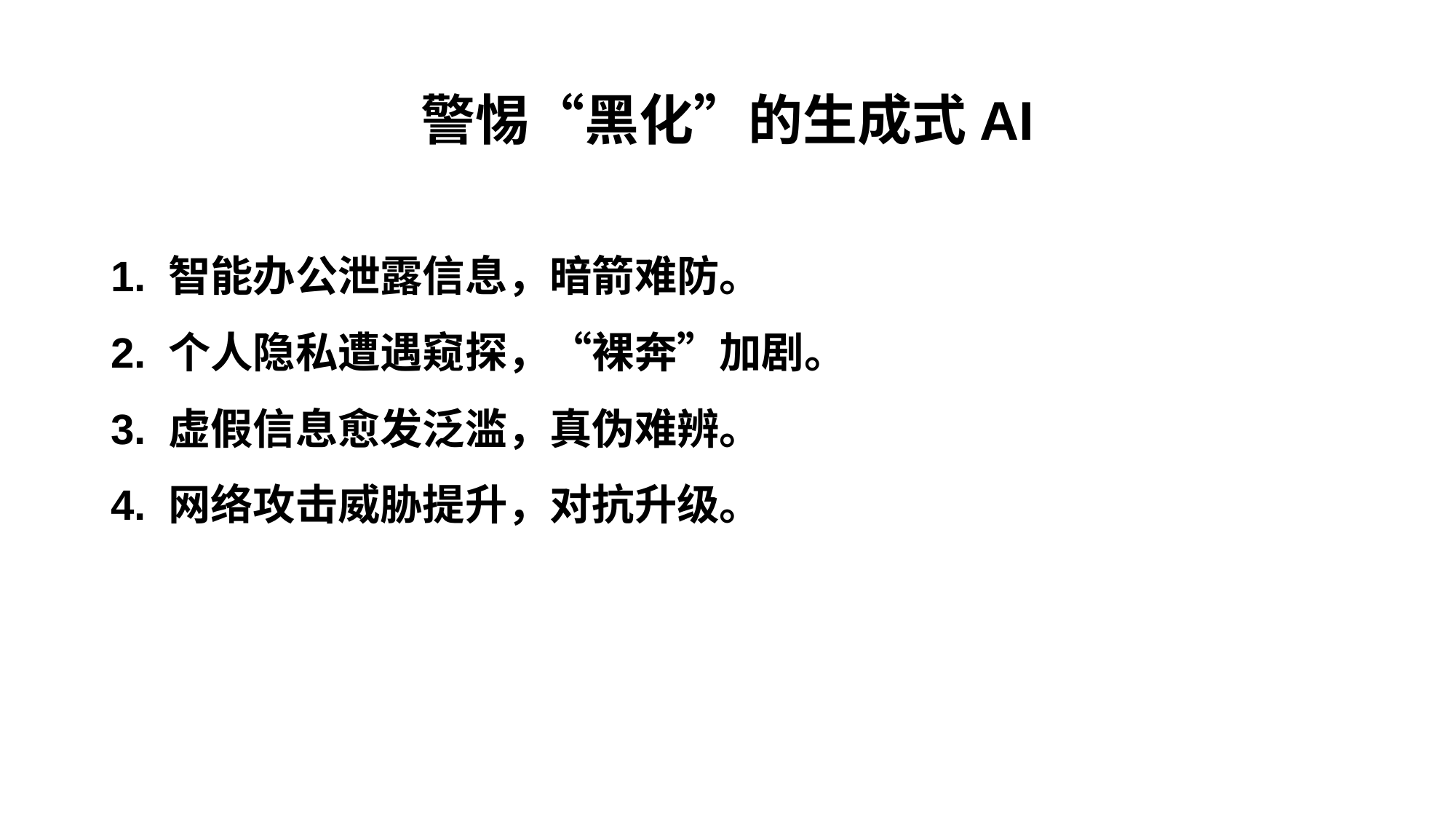

# 警惕“黑化”的生成式AI
1. 智能办公泄露信息，暗箭难防。
2. 个人隐私遭遇窥探，“裸奔”加剧。
3. 虚假信息愈发泛滥，真伪难辨。
4. 网络攻击威胁提升，对抗升级。